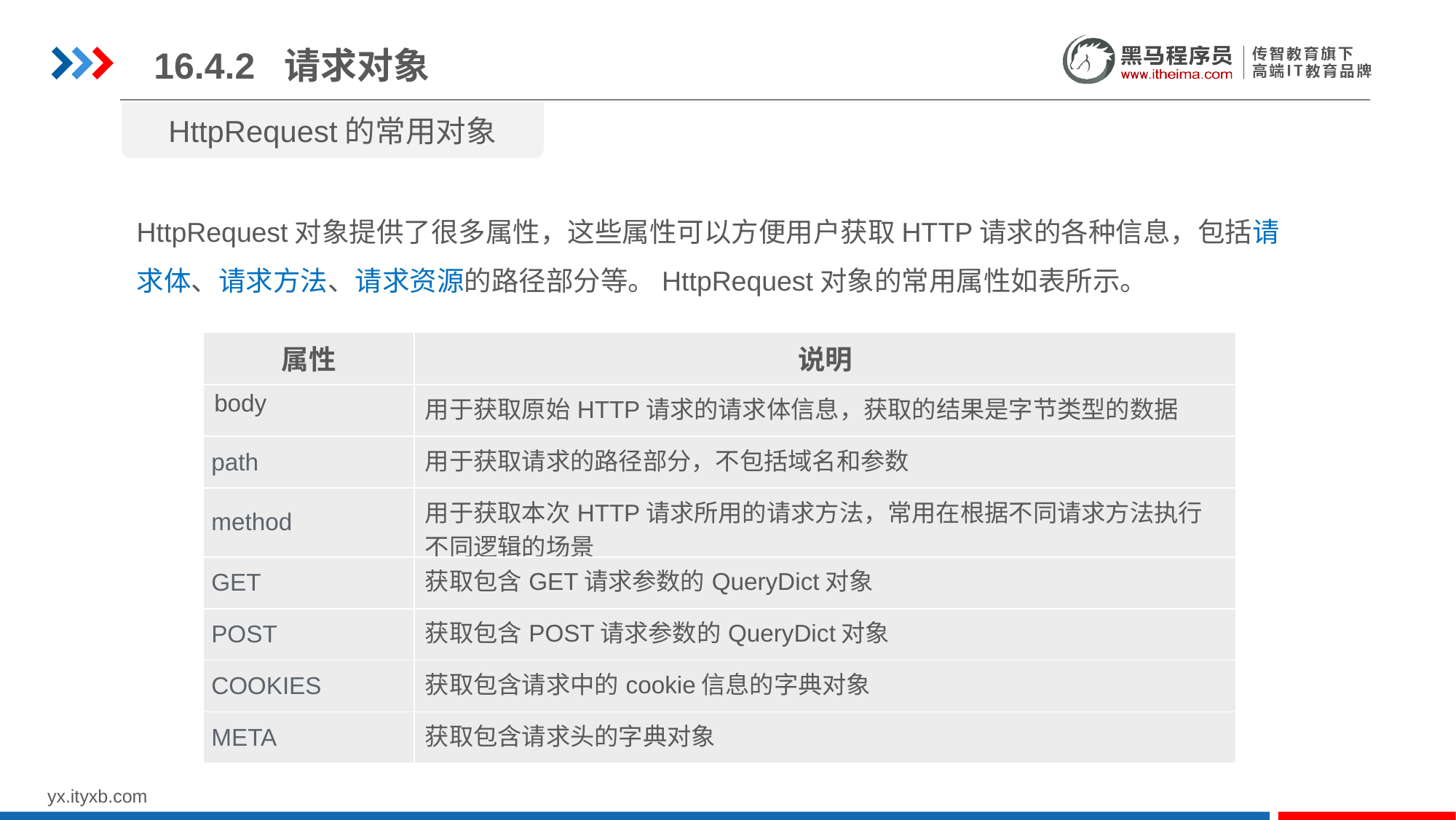

16.4.2  请求对象

HttpRequest的常用对象
HttpRequest对象提供了很多属性，这些属性可以方便用户获取HTTP请求的各种信息，包括请求体、请求方法、请求资源的路径部分等。HttpRequest对象的常用属性如表所示。
| 属性 | 说明 |
| --- | --- |
| body | 用于获取原始HTTP请求的请求体信息，获取的结果是字节类型的数据 |
| path | 用于获取请求的路径部分，不包括域名和参数 |
| method | 用于获取本次HTTP请求所用的请求方法，常用在根据不同请求方法执行不同逻辑的场景 |
| GET | 获取包含GET请求参数的QueryDict对象 |
| POST | 获取包含POST请求参数的QueryDict对象 |
| COOKIES | 获取包含请求中的cookie信息的字典对象 |
| META | 获取包含请求头的字典对象 |